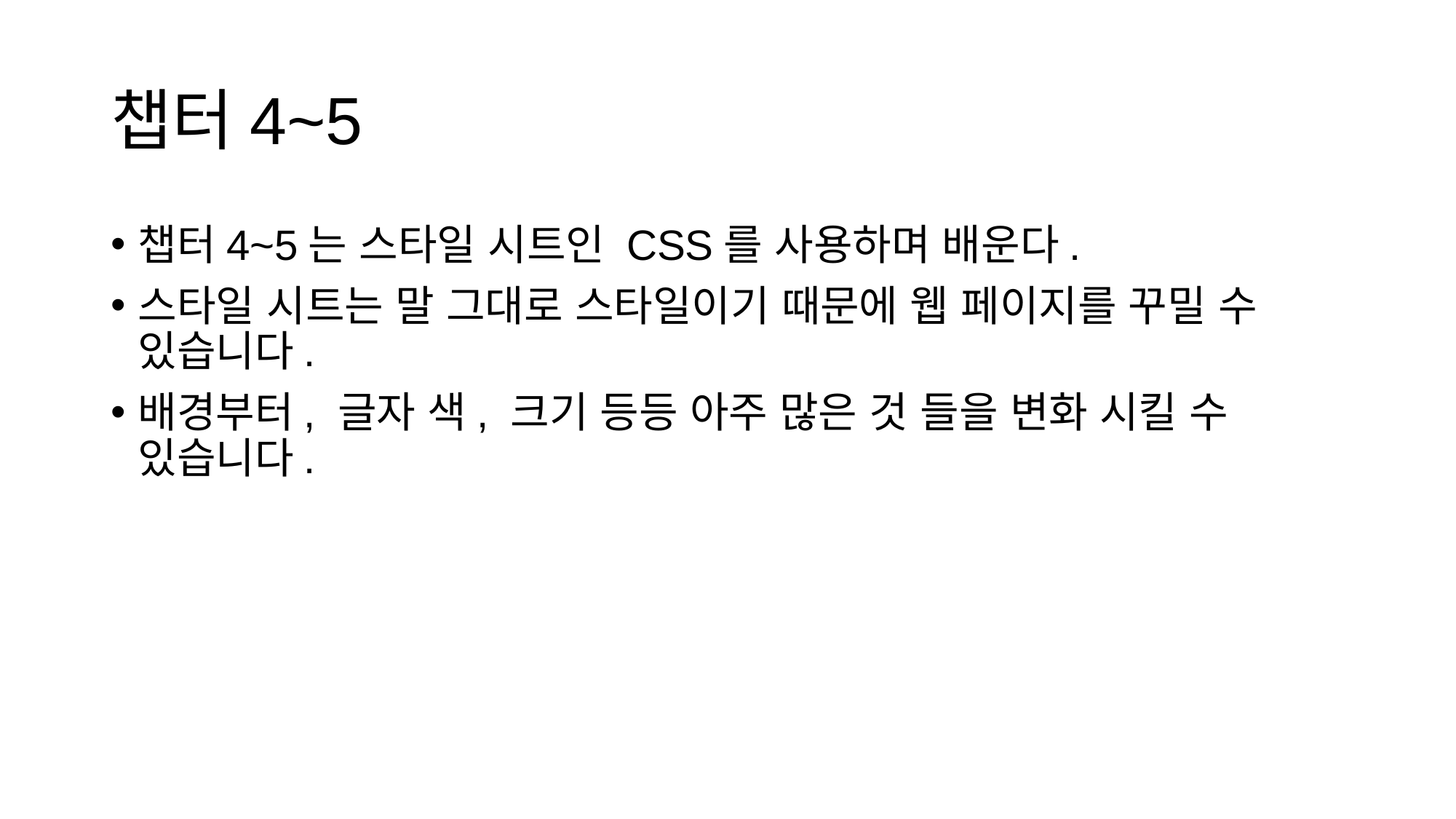

# 챕터4~5
챕터4~5는 스타일 시트인 CSS를 사용하며 배운다.
스타일 시트는 말 그대로 스타일이기 때문에 웹 페이지를 꾸밀 수 있습니다.
배경부터, 글자 색, 크기 등등 아주 많은 것 들을 변화 시킬 수 있습니다.